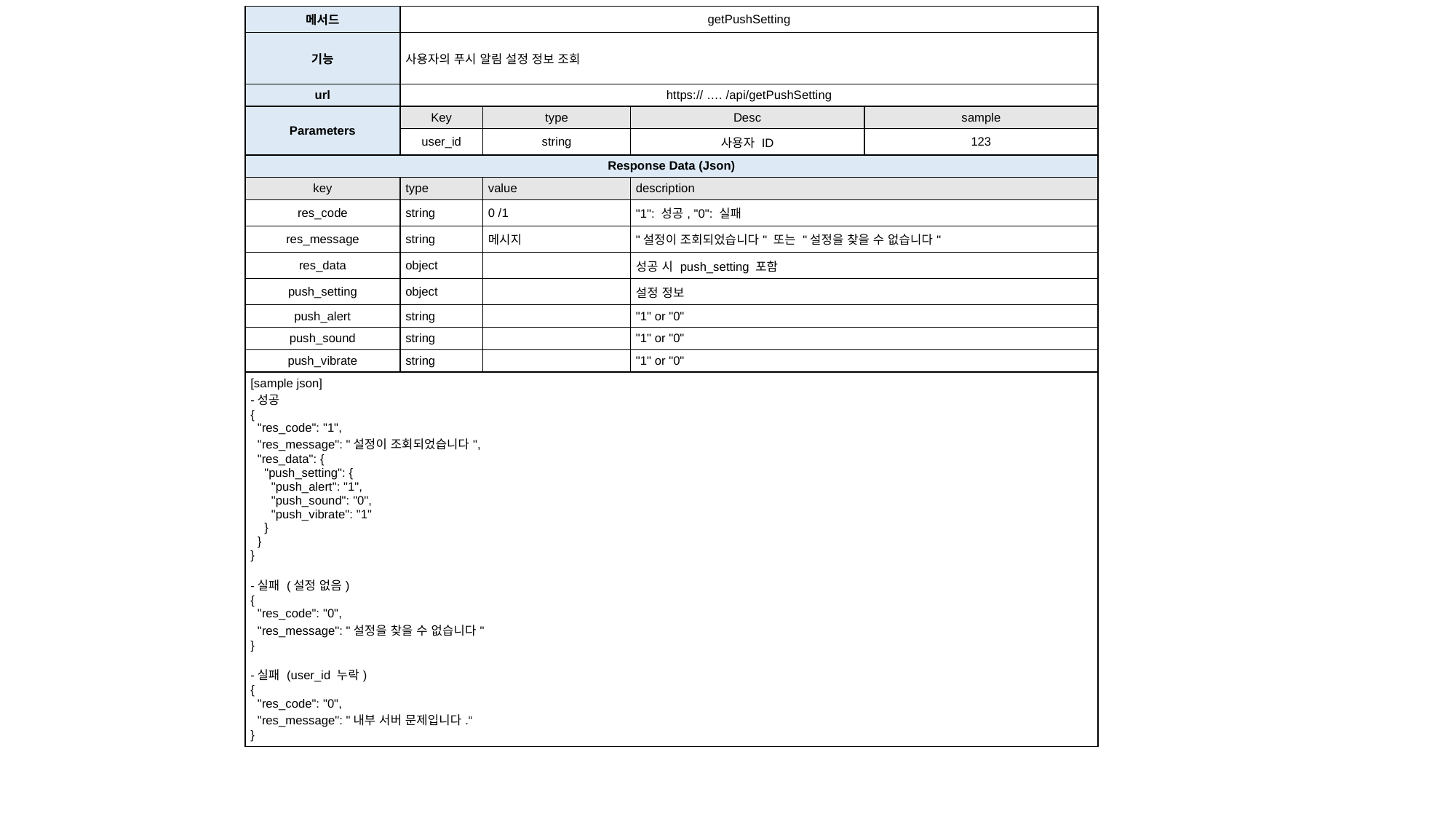

| 메서드 | getPushSetting |  |  |  |
| --- | --- | --- | --- | --- |
| 기능 | 사용자의 푸시 알림 설정 정보 조회 |  |  |  |
| url | https:// …. /api/getPushSetting |  |  |  |
| Parameters | Key | type | Desc | sample |
|  | user\_id | string | 사용자 ID | 123 |
| Response Data (Json) |  |  |  |  |
| key | type | value | description |  |
| res\_code | string | 0 /1 | "1": 성공, "0": 실패 |  |
| res\_message | string | 메시지 | "설정이 조회되었습니다" 또는 "설정을 찾을 수 없습니다" |  |
| res\_data | object |  | 성공 시 push\_setting 포함 |  |
| push\_setting | object |  | 설정 정보 |  |
| push\_alert | string |  | "1" or "0" |  |
| push\_sound | string |  | "1" or "0" |  |
| push\_vibrate | string |  | "1" or "0" |  |
| [sample json] -성공 { "res\_code": "1", "res\_message": "설정이 조회되었습니다", "res\_data": { "push\_setting": { "push\_alert": "1", "push\_sound": "0", "push\_vibrate": "1" } } } -실패 (설정 없음) { "res\_code": "0", "res\_message": "설정을 찾을 수 없습니다" } -실패 (user\_id 누락) { "res\_code": "0", "res\_message": "내부 서버 문제입니다.“ } |  |  |  |  |